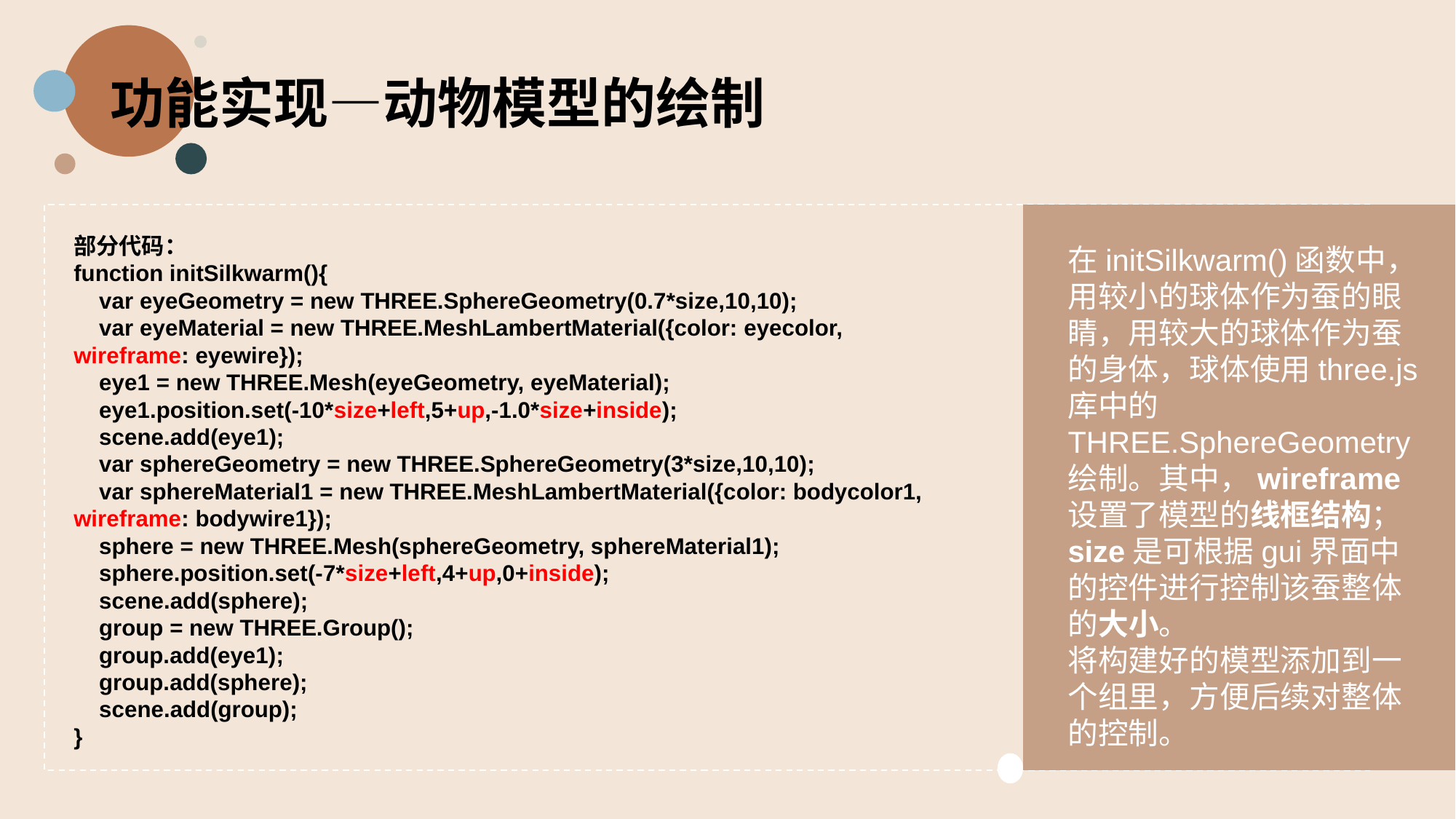

功能实现—动物模型的绘制

部分代码：
function initSilkwarm(){
    var eyeGeometry = new THREE.SphereGeometry(0.7*size,10,10);
    var eyeMaterial = new THREE.MeshLambertMaterial({color: eyecolor,
wireframe: eyewire});
    eye1 = new THREE.Mesh(eyeGeometry, eyeMaterial);
    eye1.position.set(-10*size+left,5+up,-1.0*size+inside);
    scene.add(eye1);
    var sphereGeometry = new THREE.SphereGeometry(3*size,10,10);
    var sphereMaterial1 = new THREE.MeshLambertMaterial({color: bodycolor1,
wireframe: bodywire1});
    sphere = new THREE.Mesh(sphereGeometry, sphereMaterial1);
    sphere.position.set(-7*size+left,4+up,0+inside);
    scene.add(sphere);
    group = new THREE.Group();
    group.add(eye1);
    group.add(sphere);
    scene.add(group);
}
在initSilkwarm()函数中，用较小的球体作为蚕的眼睛，用较大的球体作为蚕的身体，球体使用three.js库中的THREE.SphereGeometry绘制。其中，wireframe设置了模型的线框结构； size是可根据gui界面中的控件进行控制该蚕整体的大小。
将构建好的模型添加到一个组里，方便后续对整体的控制。